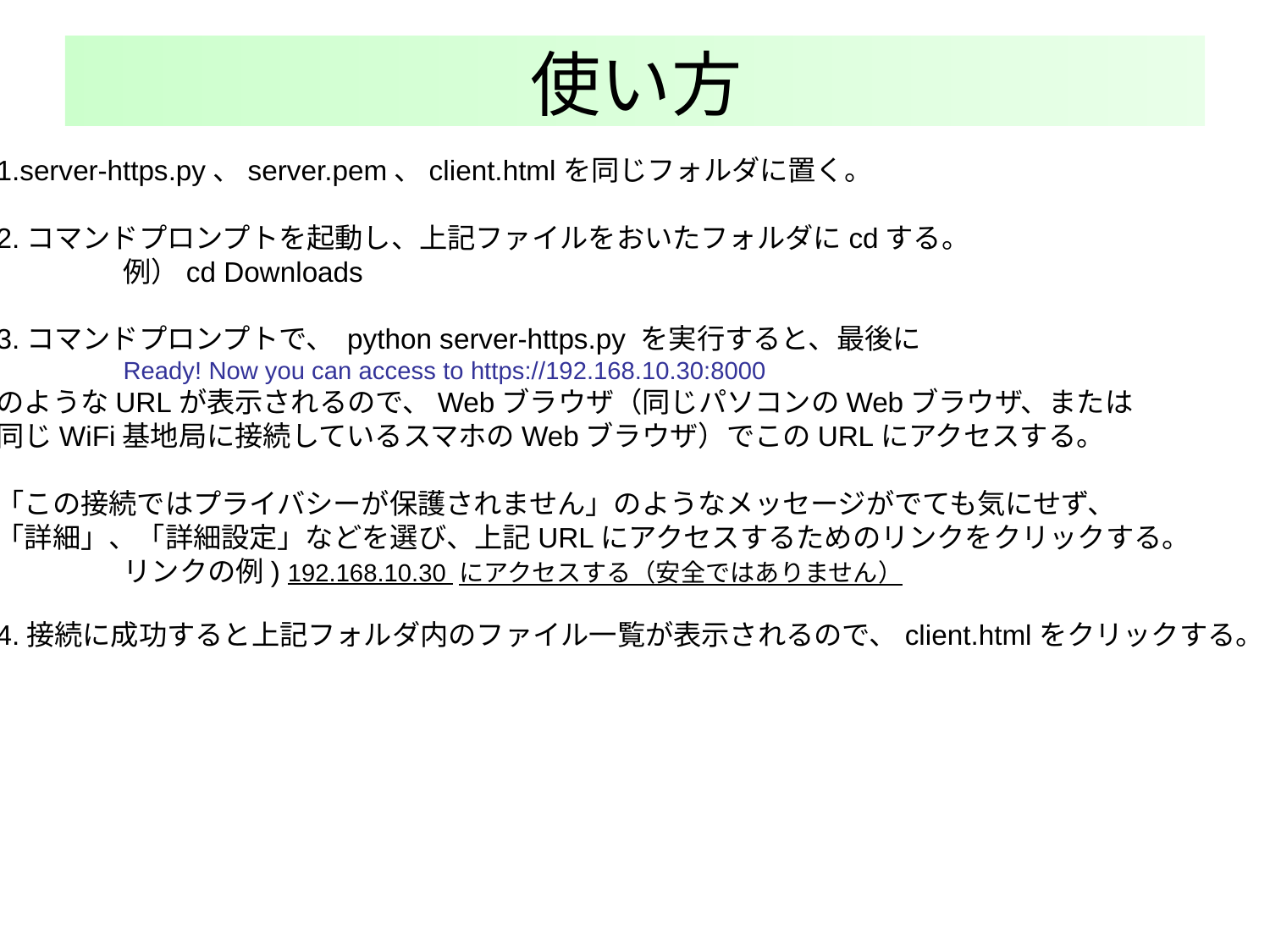

# 使い方
1.server-https.py、server.pem、client.htmlを同じフォルダに置く。

2.コマンドプロンプトを起動し、上記ファイルをおいたフォルダにcdする。
	例）cd Downloads

3.コマンドプロンプトで、 python server-https.py を実行すると、最後に
	Ready! Now you can access to https://192.168.10.30:8000
のようなURLが表示されるので、Webブラウザ（同じパソコンのWebブラウザ、または
同じWiFi基地局に接続しているスマホのWebブラウザ）でこのURLにアクセスする。

「この接続ではプライバシーが保護されません」のようなメッセージがでても気にせず、
「詳細」、「詳細設定」などを選び、上記URLにアクセスするためのリンクをクリックする。
	リンクの例) 192.168.10.30 にアクセスする（安全ではありません）

4.接続に成功すると上記フォルダ内のファイル一覧が表示されるので、client.htmlをクリックする。